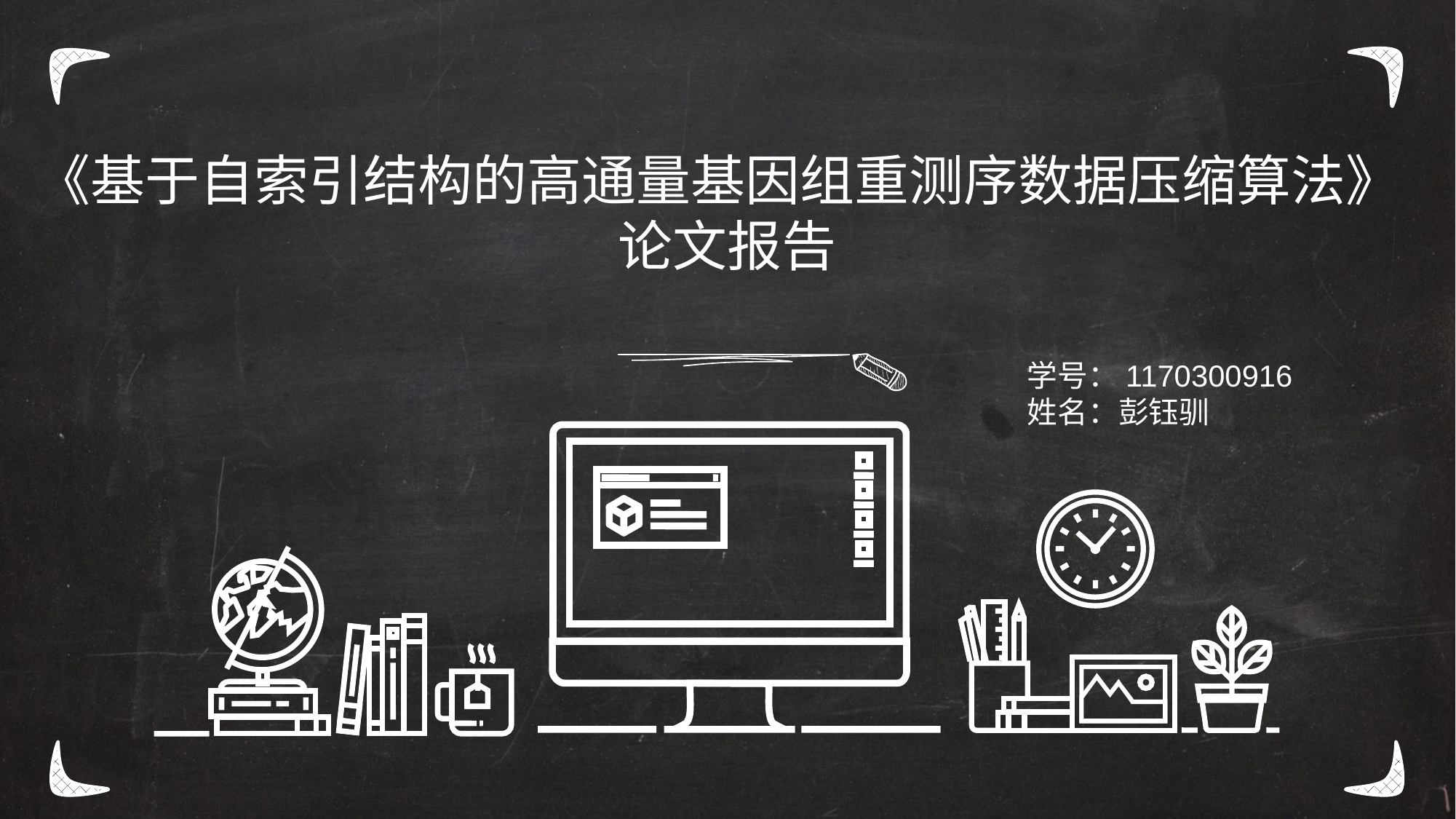

《基于自索引结构的高通量基因组重测序数据压缩算法》
论文报告

学号：1170300916
姓名：彭钰驯